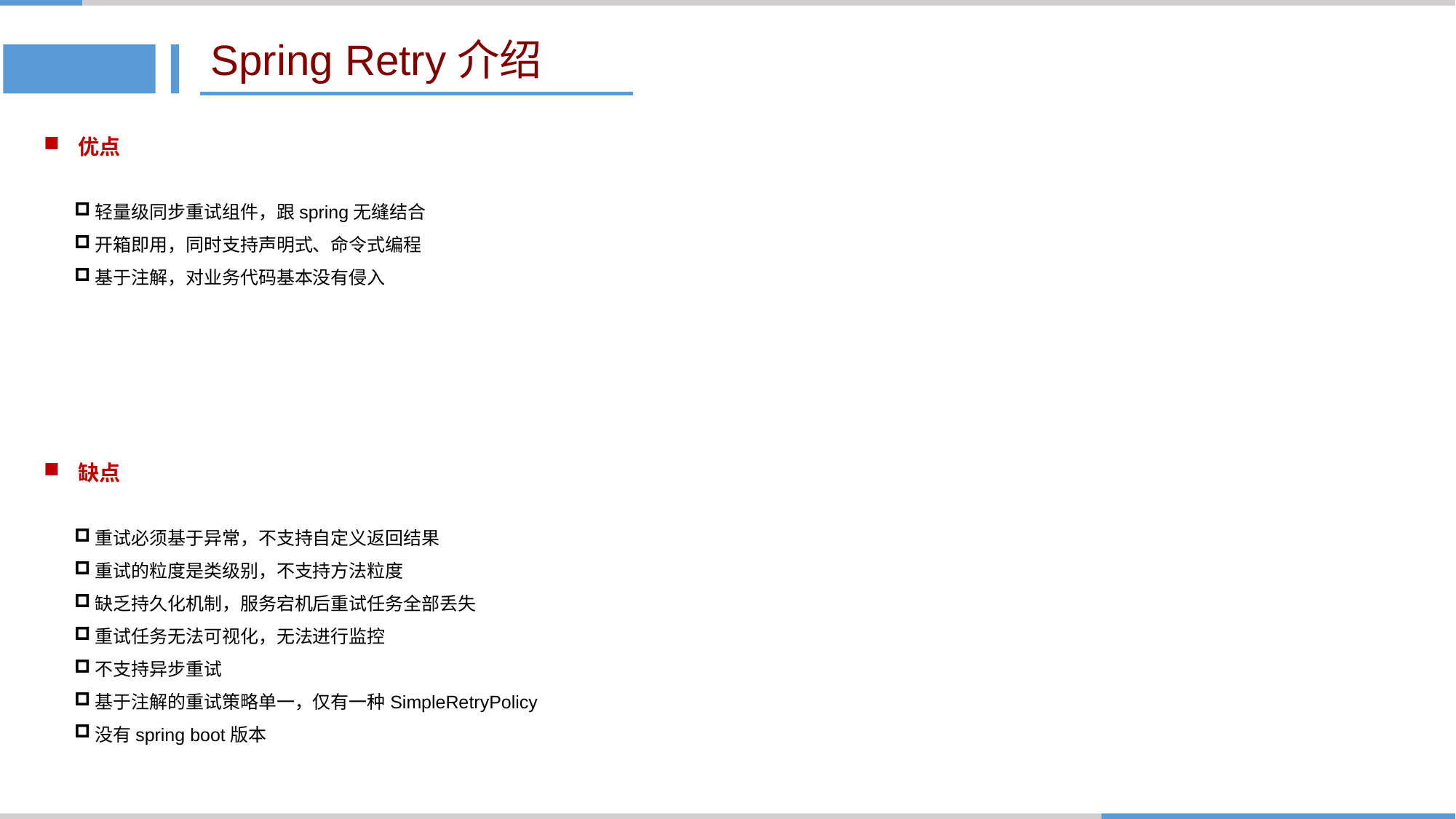

# Spring Retry介绍

优点
轻量级同步重试组件，跟spring无缝结合
开箱即用，同时支持声明式、命令式编程
基于注解，对业务代码基本没有侵入
缺点
重试必须基于异常，不支持自定义返回结果
重试的粒度是类级别，不支持方法粒度
缺乏持久化机制，服务宕机后重试任务全部丢失
重试任务无法可视化，无法进行监控
不支持异步重试
基于注解的重试策略单一，仅有一种SimpleRetryPolicy
没有spring boot版本